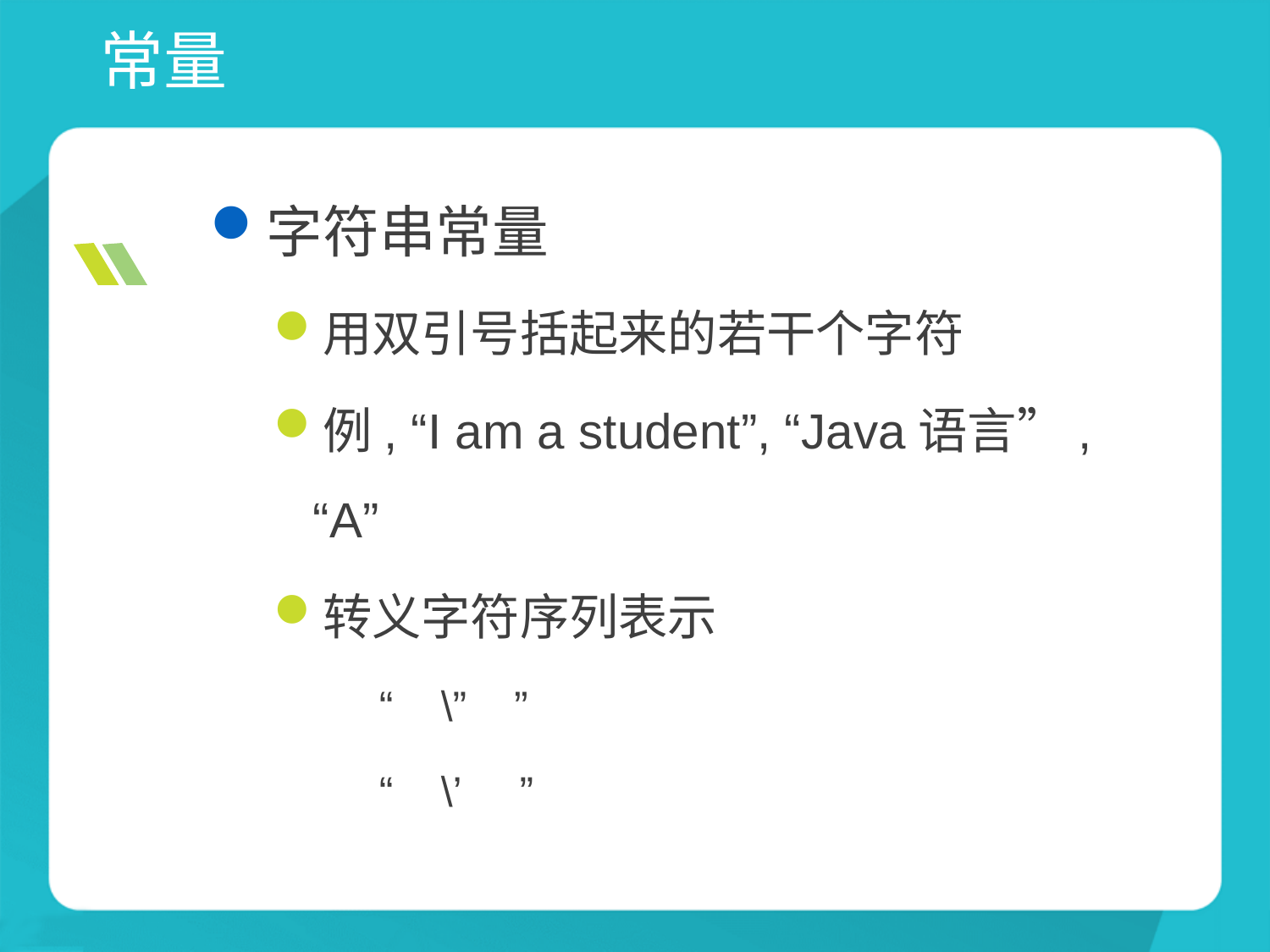

# 常量
字符串常量
用双引号括起来的若干个字符
例, “I am a student”, “Java语言”, “A”
转义字符序列表示
“    \”    ”
“    \’     ”